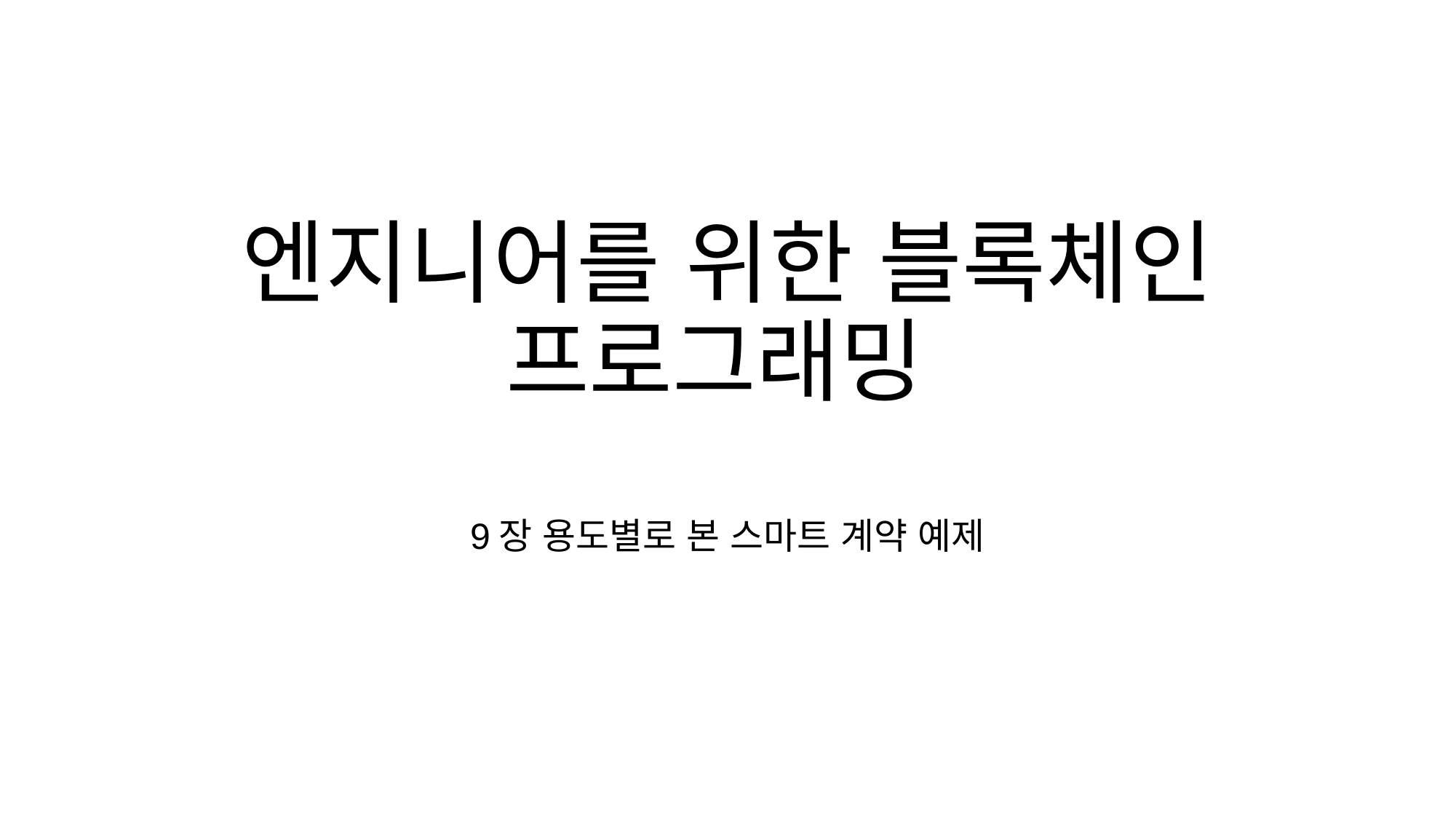

# 엔지니어를 위한 블록체인 프로그래밍
9장 용도별로 본 스마트 계약 예제